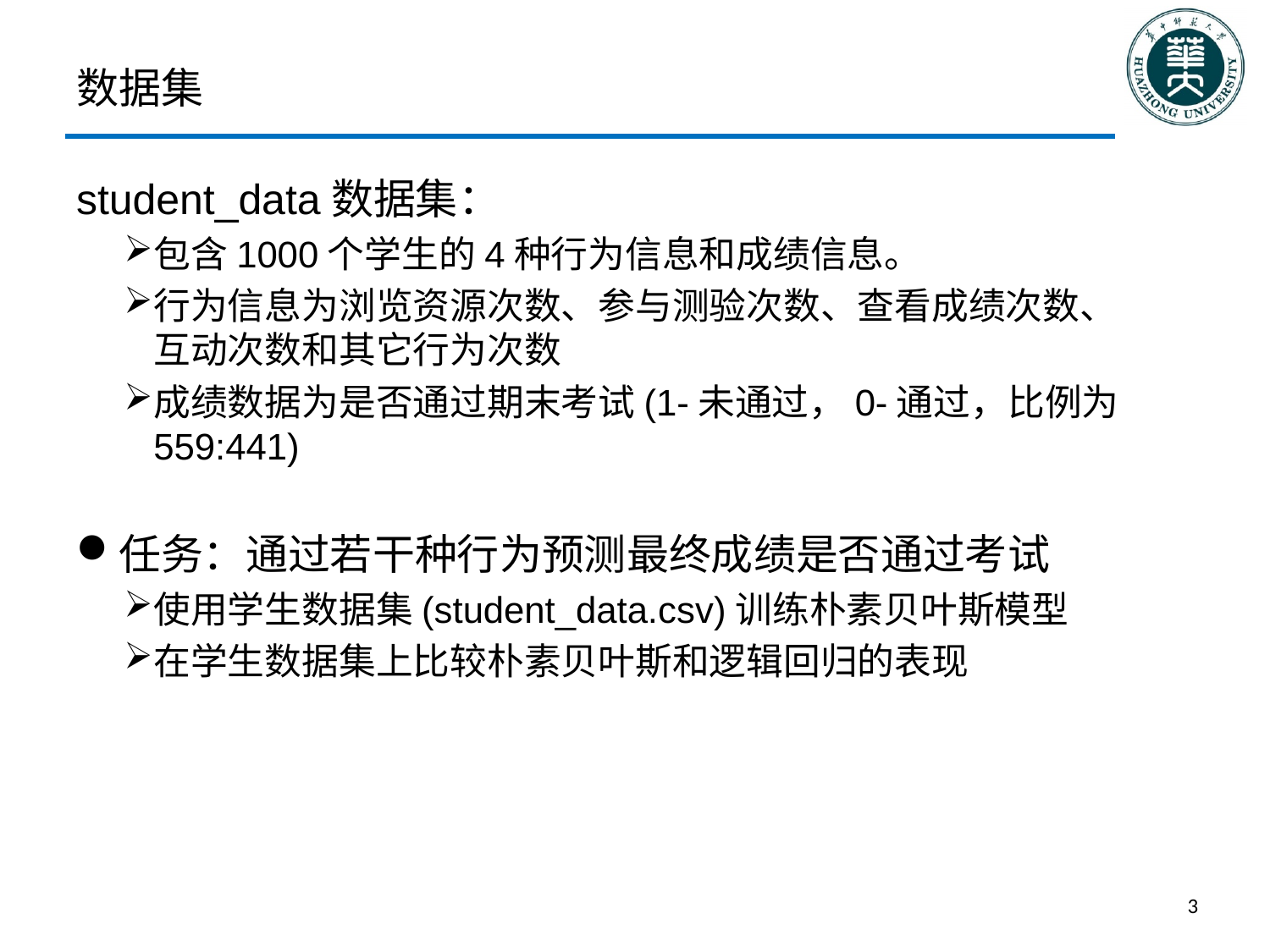

# 数据集
student_data数据集：
包含1000个学生的4种行为信息和成绩信息。
行为信息为浏览资源次数、参与测验次数、查看成绩次数、互动次数和其它行为次数
成绩数据为是否通过期末考试(1-未通过，0-通过，比例为559:441)

任务：通过若干种行为预测最终成绩是否通过考试
使用学生数据集(student_data.csv)训练朴素贝叶斯模型
在学生数据集上比较朴素贝叶斯和逻辑回归的表现

3